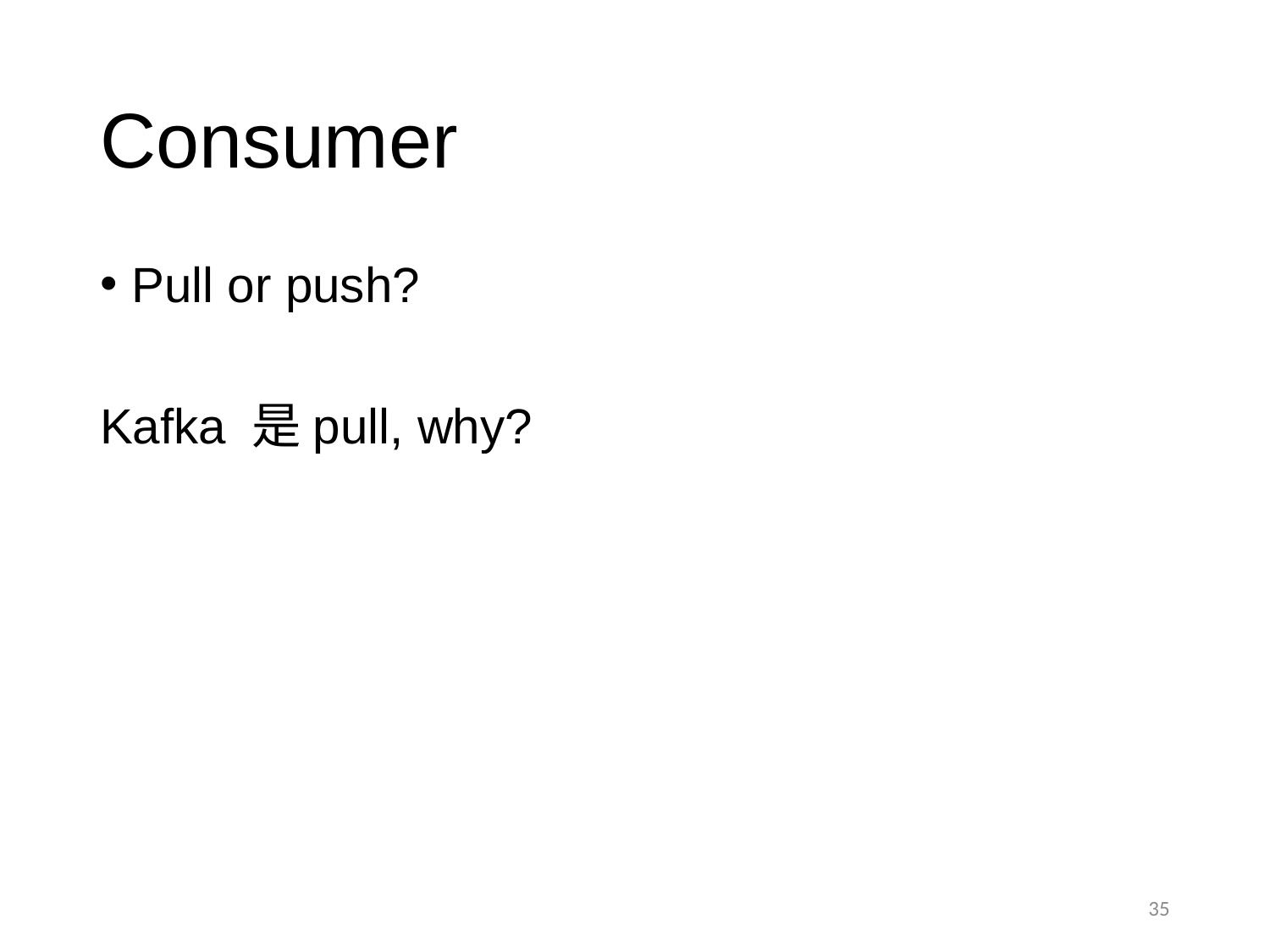

# Consumer
Pull or push?

Kafka 是pull, why?
35